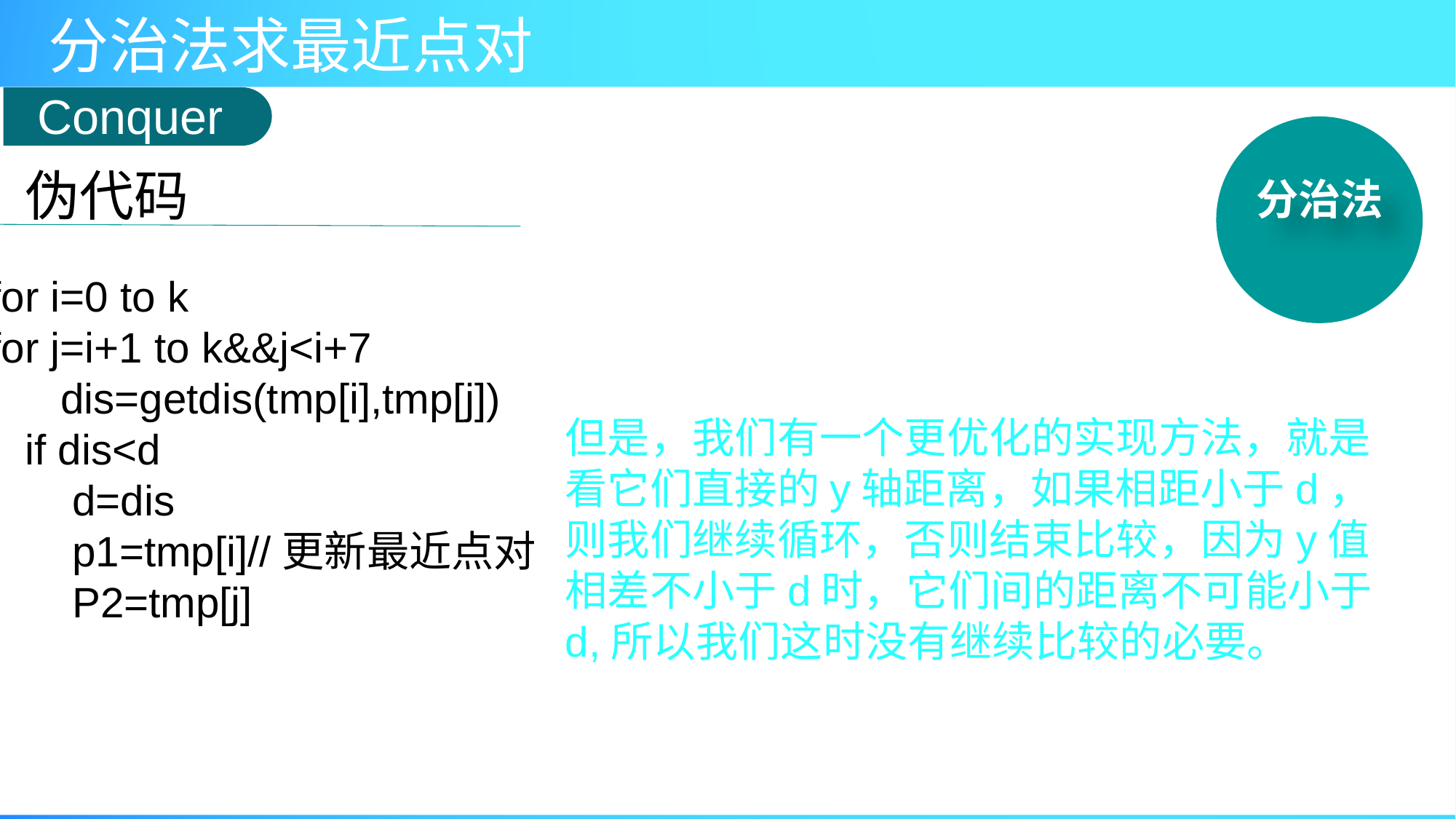

Conquer

分治法
伪代码
for i=0 to k
for j=i+1 to k&&j<i+7
      dis=getdis(tmp[i],tmp[j])
   if dis<d
       d=dis
       p1=tmp[i]//更新最近点对
       P2=tmp[j]
但是，我们有一个更优化的实现方法，就是看它们直接的y轴距离，如果相距小于d，则我们继续循环，否则结束比较，因为y值相差不小于d时，它们间的距离不可能小于d,所以我们这时没有继续比较的必要。